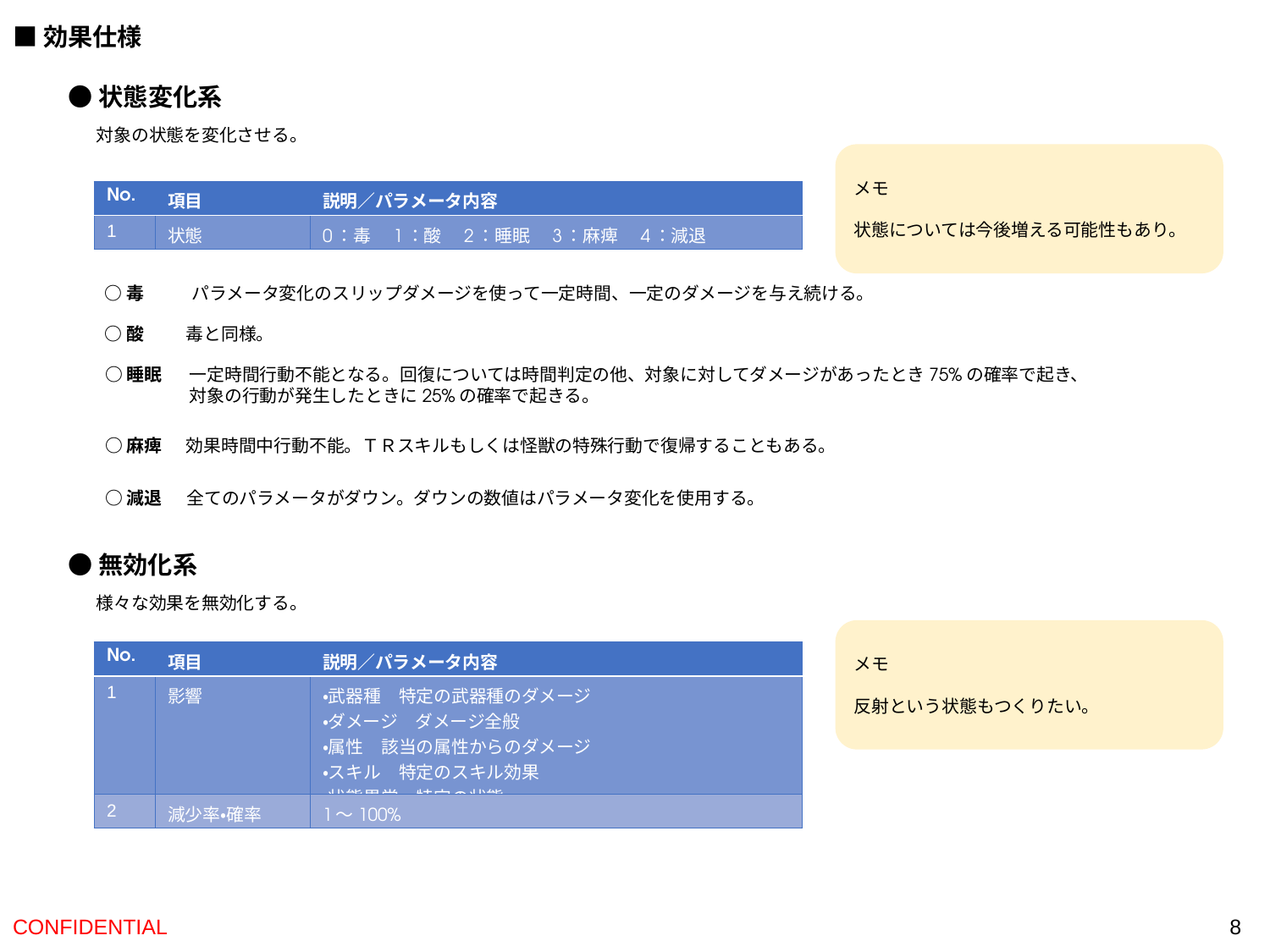

■効果仕様
●状態変化系
対象の状態を変化させる。
メモ

状態については今後増える可能性もあり。
| No. | 項目 | 説明／パラメータ内容 |
| --- | --- | --- |
| 1 | 状態 | 0：毒　1：酸　2：睡眠　3：麻痺　4：減退 |
○毒
パラメータ変化のスリップダメージを使って一定時間、一定のダメージを与え続ける。
○酸
毒と同様。
○睡眠
一定時間行動不能となる。回復については時間判定の他、対象に対してダメージがあったとき75%の確率で起き、
対象の行動が発生したときに25%の確率で起きる。
○麻痺
効果時間中行動不能。ＴＲスキルもしくは怪獣の特殊行動で復帰することもある。
○減退
全てのパラメータがダウン。ダウンの数値はパラメータ変化を使用する。
●無効化系
様々な効果を無効化する。
メモ

反射という状態もつくりたい。
| No. | 項目 | 説明／パラメータ内容 |
| --- | --- | --- |
| 1 | 影響 | ・武器種　特定の武器種のダメージ ・ダメージ　ダメージ全般 ・属性　該当の属性からのダメージ ・スキル　特定のスキル効果 ・状態異常　特定の状態 |
| 2 | 減少率・確率 | 1～100% |
8
CONFIDENTIAL